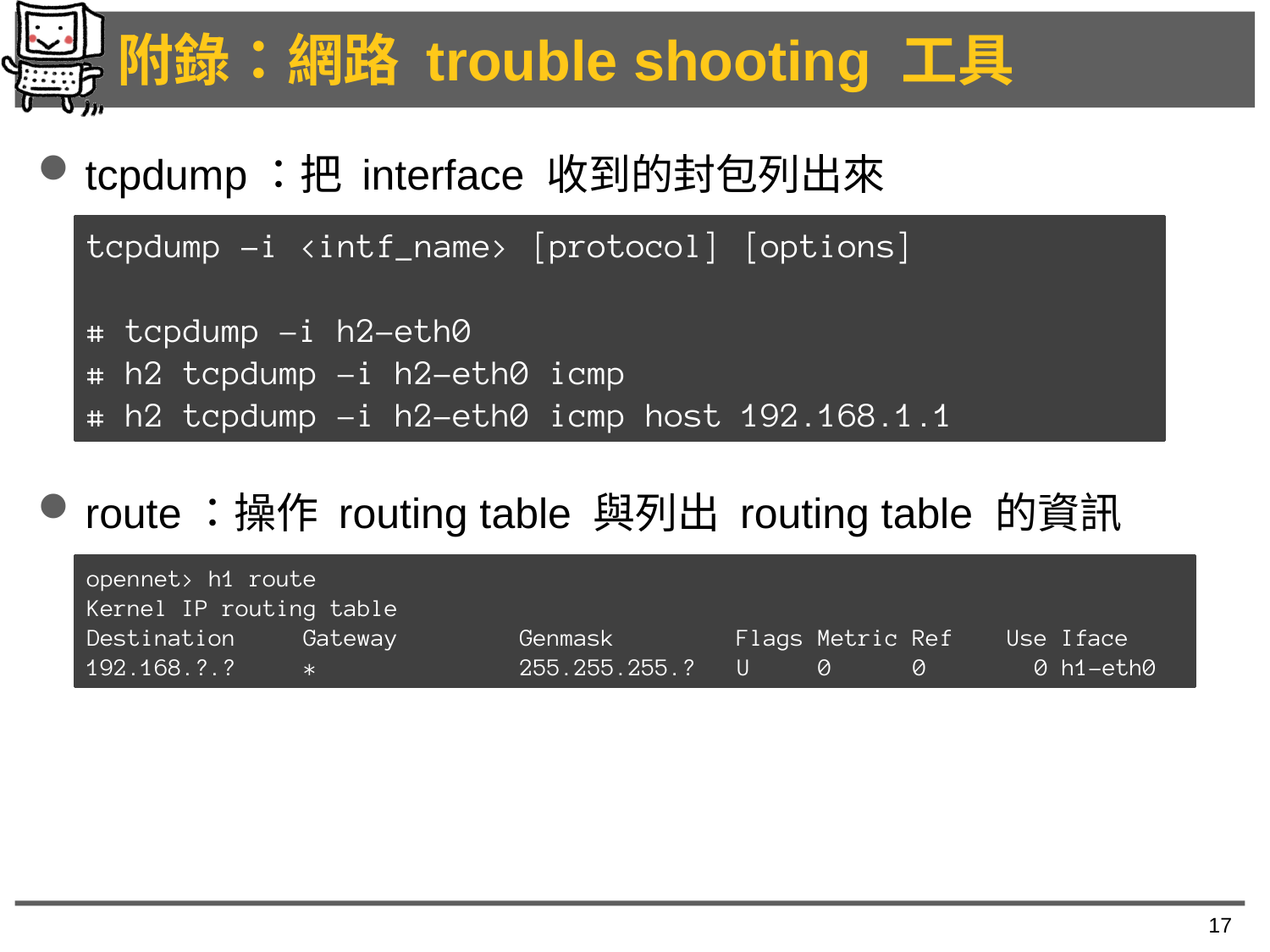

# 附錄：網路 trouble shooting 工具
tcpdump：把 interface 收到的封包列出來

route：操作 routing table 與列出 routing table 的資訊
tcpdump -i <intf_name> [protocol] [options]

# tcpdump –i h2-eth0
# h2 tcpdump –i h2-eth0 icmp
# h2 tcpdump –i h2-eth0 icmp host 192.168.1.1
opennet> h1 route
Kernel IP routing table
Destination     Gateway         Genmask         Flags Metric Ref    Use Iface
192.168.?.?     *               255.255.255.?   U     0      0        0 h1-eth0
17